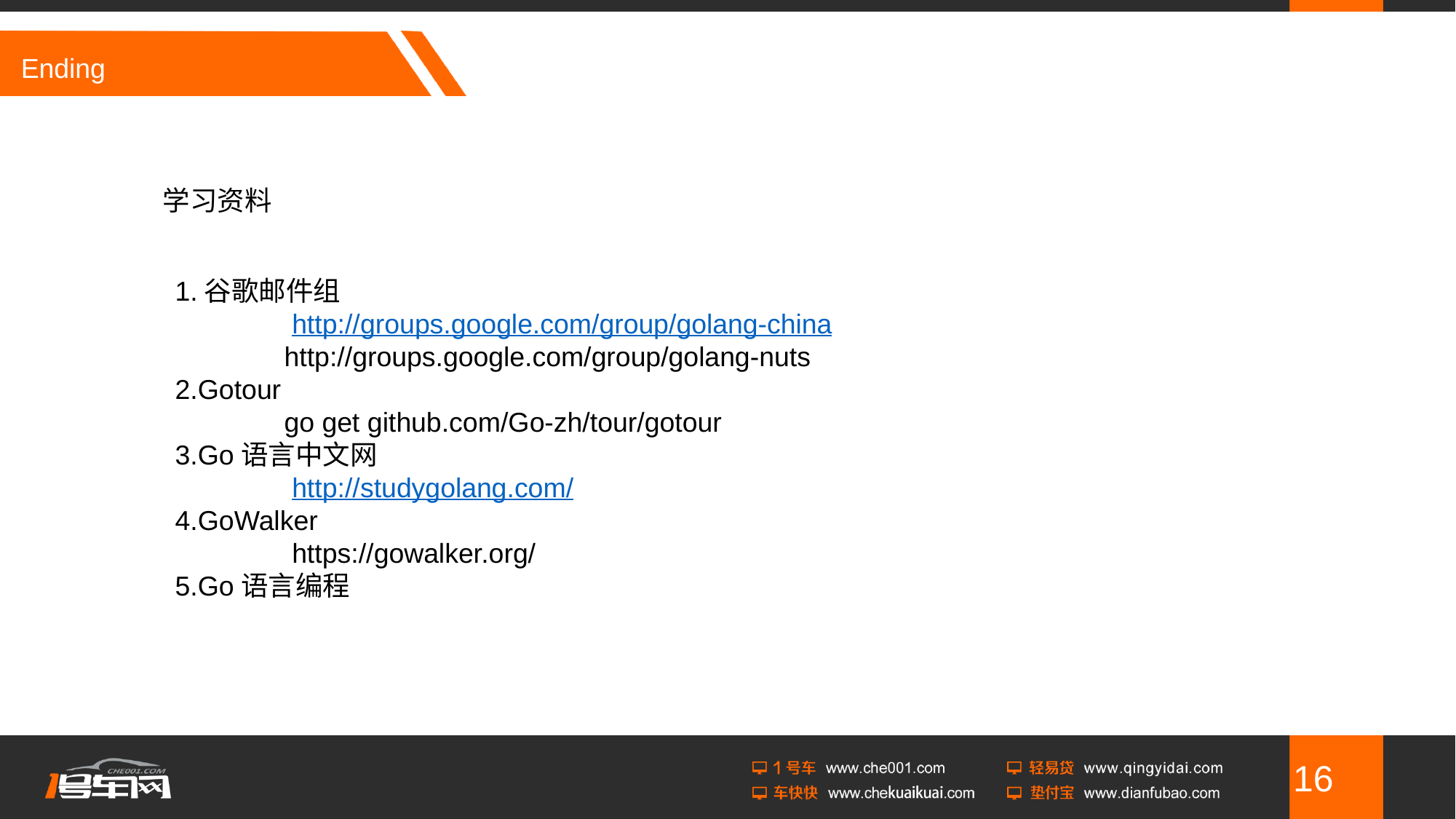

# Ending
学习资料
1.谷歌邮件组
	 http://groups.google.com/group/golang-china
	http://groups.google.com/group/golang-nuts
2.Gotour
	go get github.com/Go-zh/tour/gotour
3.Go语言中文网
	 http://studygolang.com/
4.GoWalker
	 https://gowalker.org/
5.Go语言编程
16